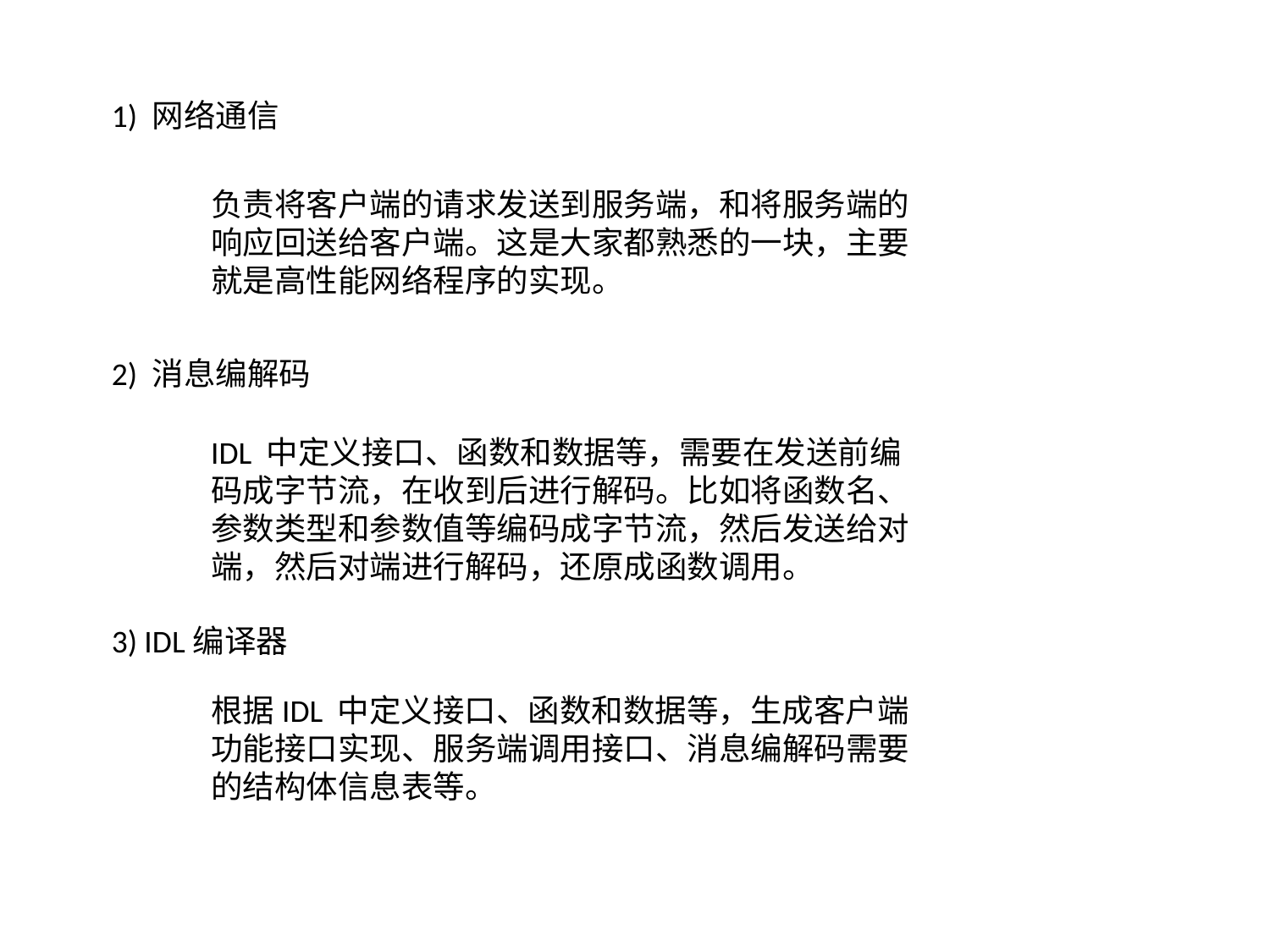

1) 网络通信
负责将客户端的请求发送到服务端，和将服务端的响应回送给客户端。这是大家都熟悉的一块，主要就是高性能网络程序的实现。
2) 消息编解码
IDL 中定义接口、函数和数据等，需要在发送前编码成字节流，在收到后进行解码。比如将函数名、参数类型和参数值等编码成字节流，然后发送给对端，然后对端进行解码，还原成函数调用。
3) IDL编译器
根据IDL 中定义接口、函数和数据等，生成客户端功能接口实现、服务端调用接口、消息编解码需要的结构体信息表等。